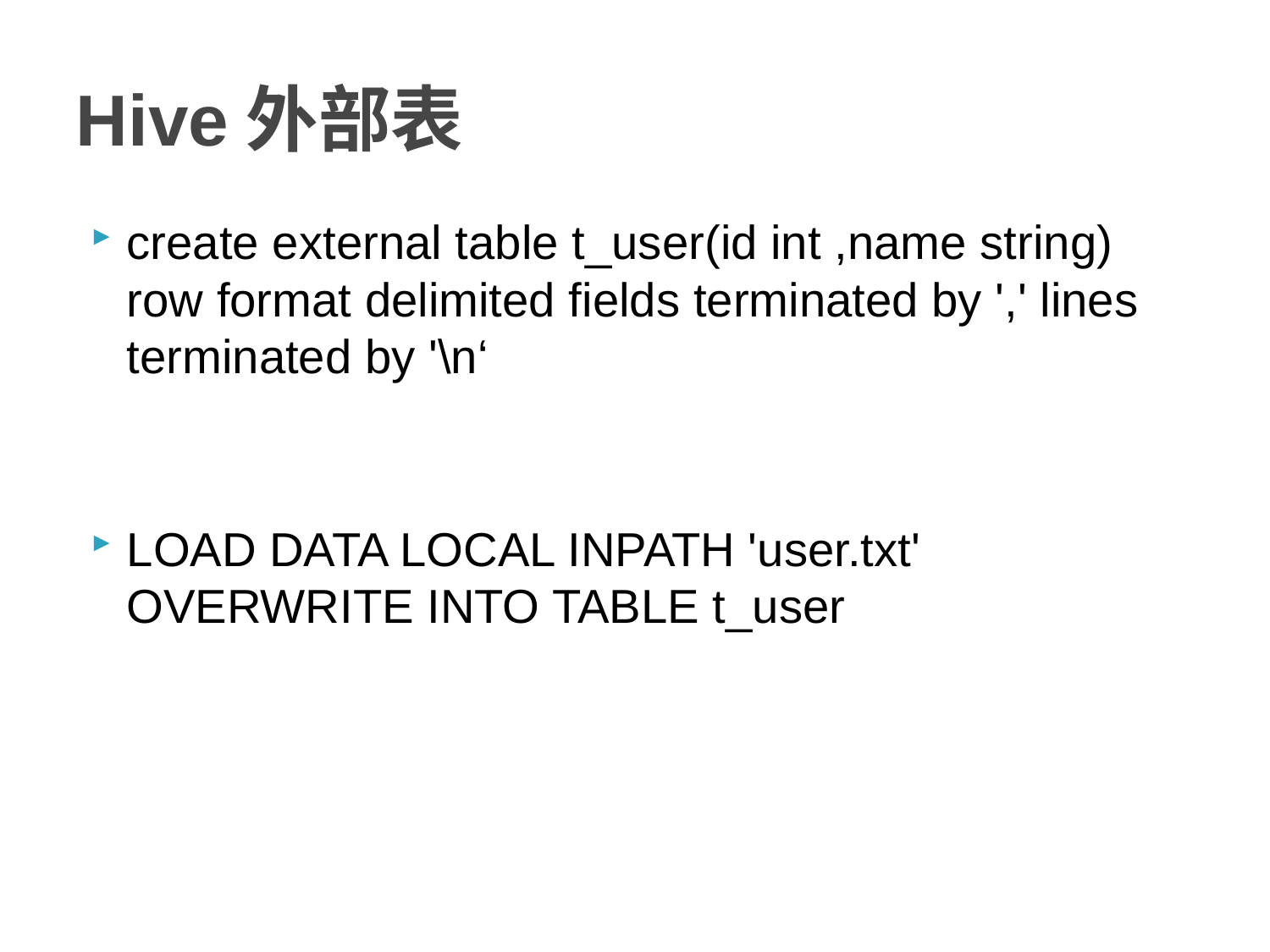

# Hive外部表
create external table t_user(id int ,name string) row format delimited fields terminated by ',' lines terminated by '\n‘

LOAD DATA LOCAL INPATH 'user.txt' OVERWRITE INTO TABLE t_user